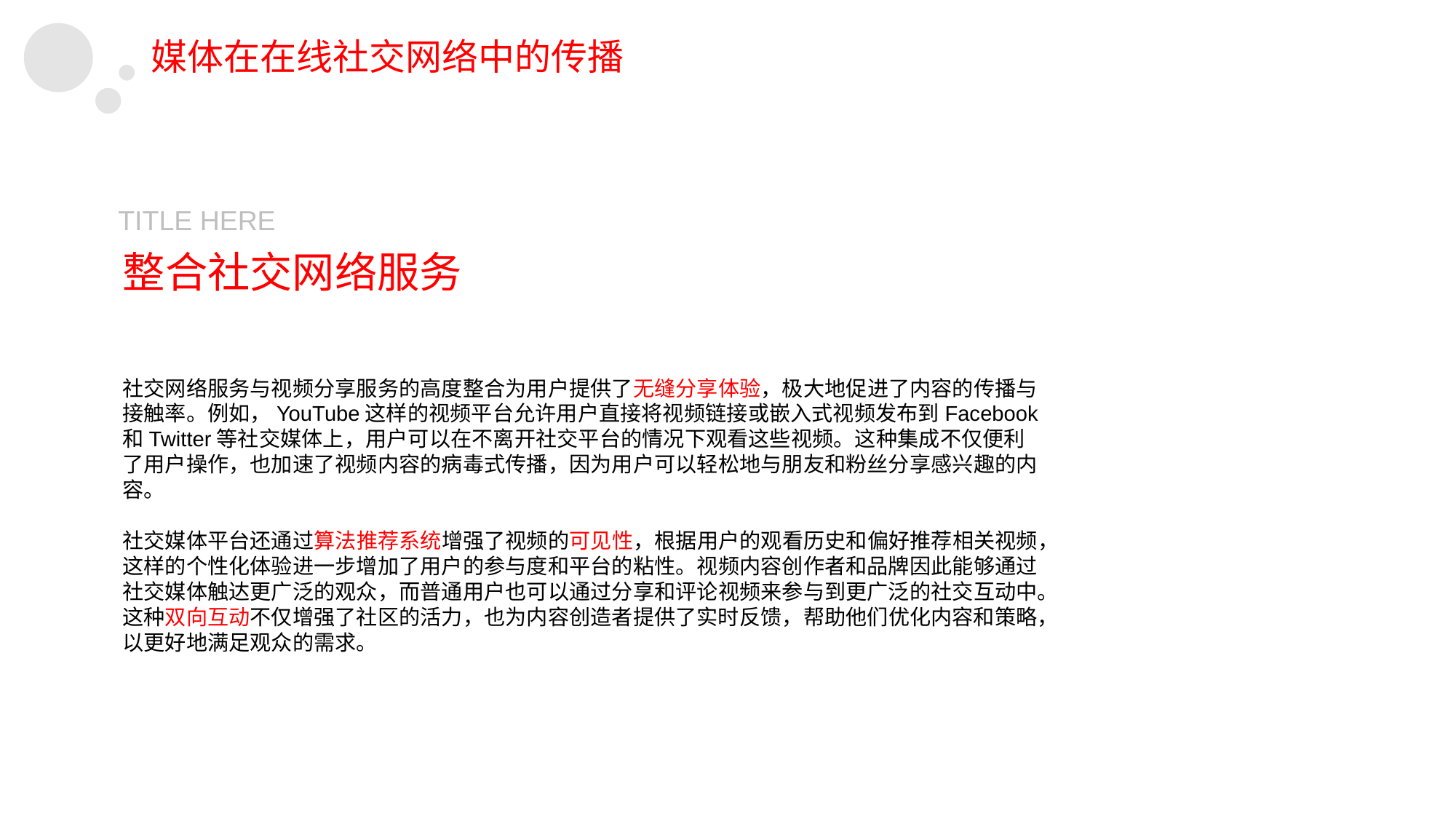

媒体在在线社交网络中的传播
TITLE HERE
整合社交网络服务
社交网络服务与视频分享服务的高度整合为用户提供了无缝分享体验，极大地促进了内容的传播与接触率。例如，YouTube这样的视频平台允许用户直接将视频链接或嵌入式视频发布到Facebook和Twitter等社交媒体上，用户可以在不离开社交平台的情况下观看这些视频。这种集成不仅便利了用户操作，也加速了视频内容的病毒式传播，因为用户可以轻松地与朋友和粉丝分享感兴趣的内容。

社交媒体平台还通过算法推荐系统增强了视频的可见性，根据用户的观看历史和偏好推荐相关视频，这样的个性化体验进一步增加了用户的参与度和平台的粘性。视频内容创作者和品牌因此能够通过社交媒体触达更广泛的观众，而普通用户也可以通过分享和评论视频来参与到更广泛的社交互动中。这种双向互动不仅增强了社区的活力，也为内容创造者提供了实时反馈，帮助他们优化内容和策略，以更好地满足观众的需求。